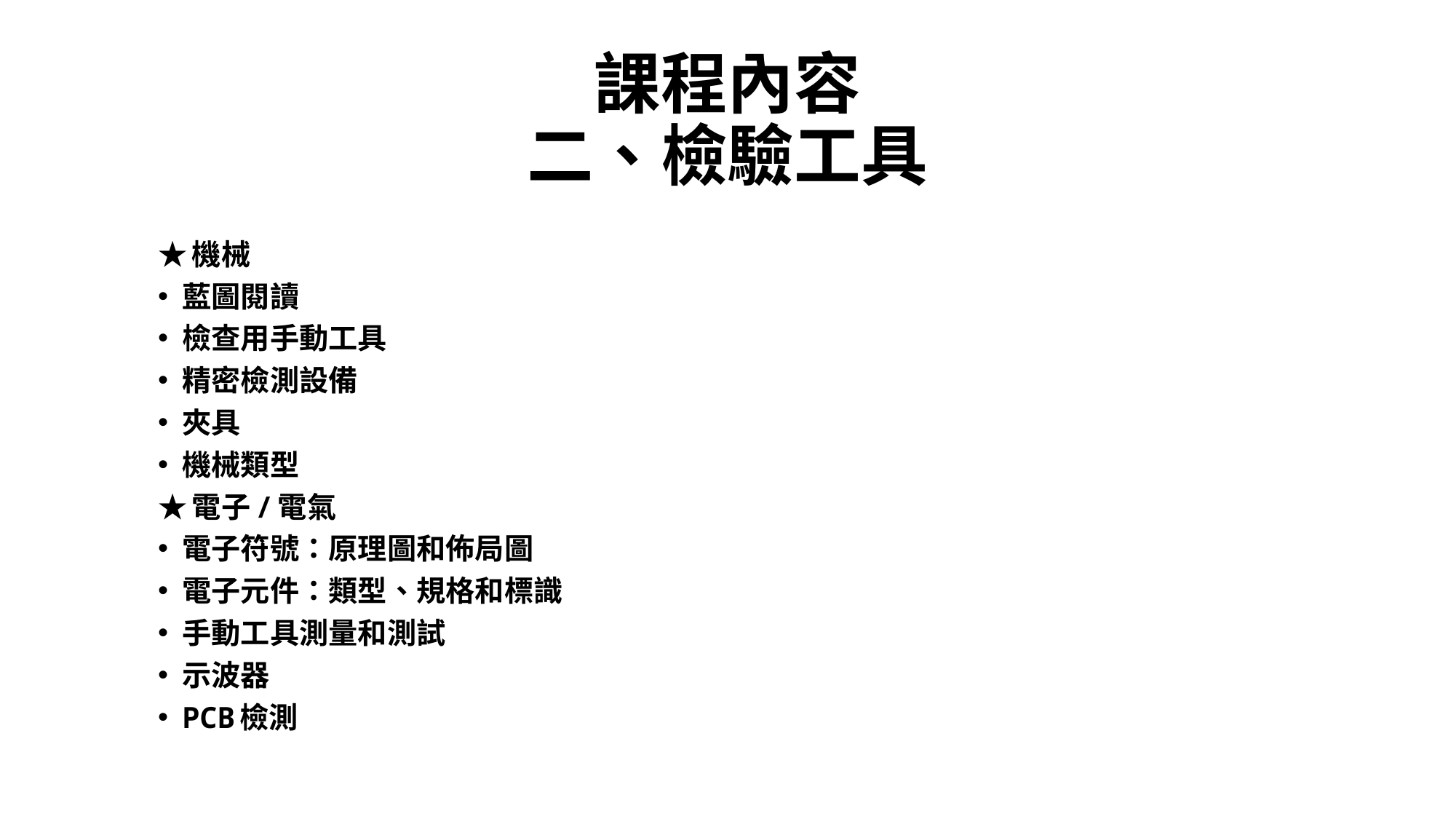

# 課程內容 二、檢驗工具
★機械
藍圖閱讀
檢查用手動工具
精密檢測設備
夾具
機械類型
★電子/電氣
電子符號：原理圖和佈局圖
電子元件：類型、規格和標識
手動工具測量和測試
示波器
PCB檢測